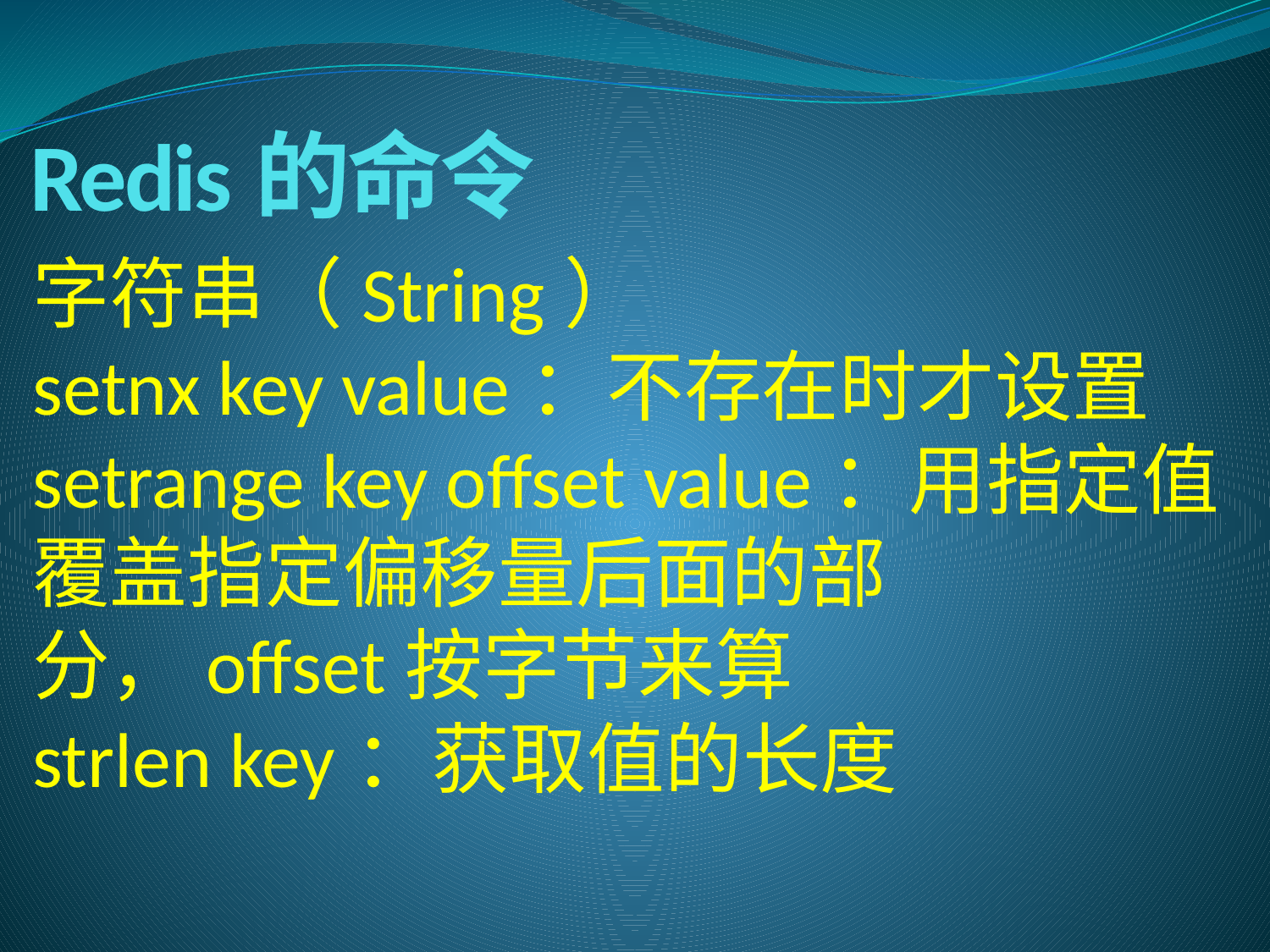

# Redis的命令
字符串（String）
setnx key value：不存在时才设置
setrange key offset value：用指定值覆盖指定偏移量后面的部分，offset按字节来算
strlen key：获取值的长度